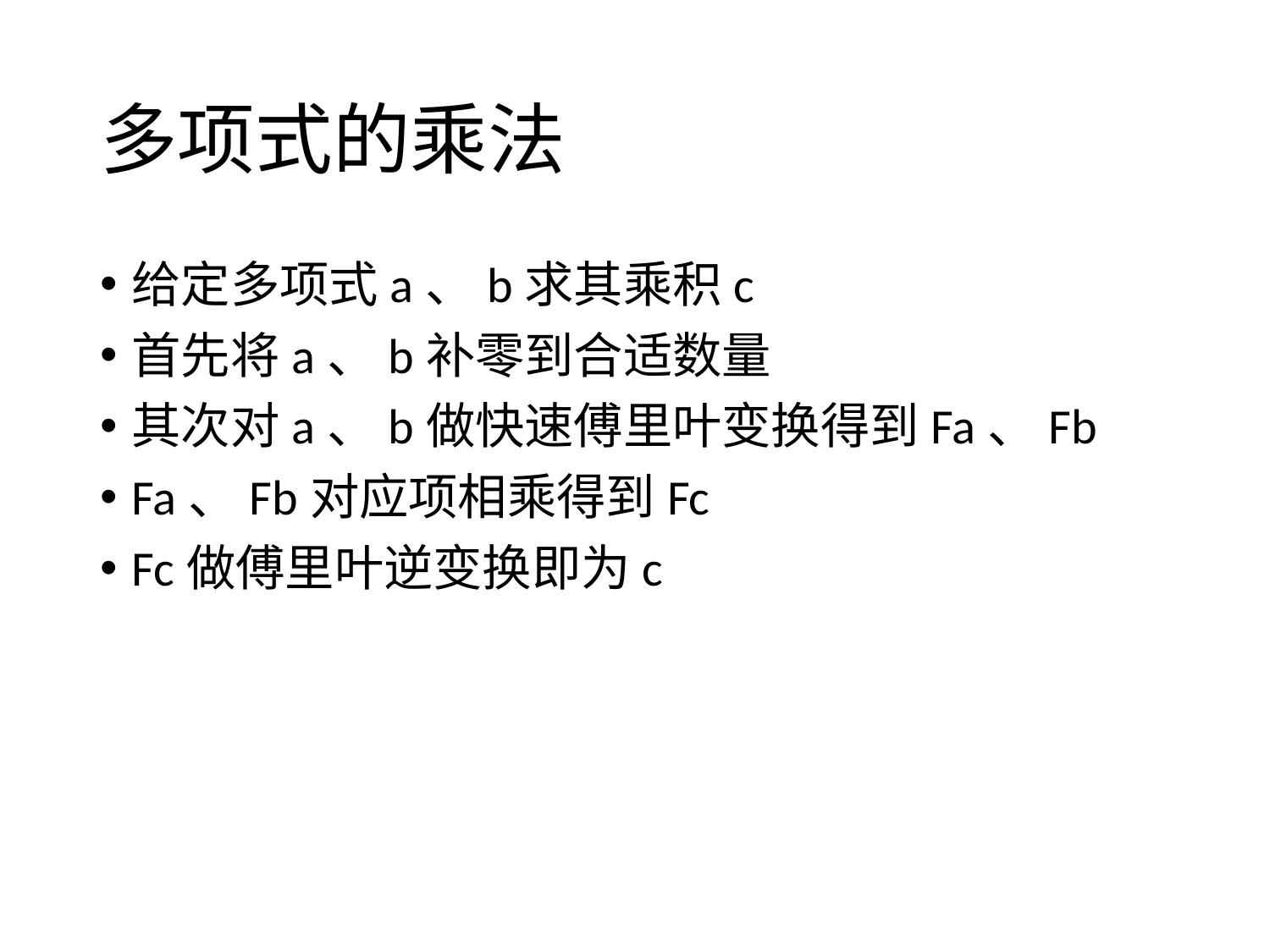

# 多项式的乘法
给定多项式a、b求其乘积c
首先将a、b补零到合适数量
其次对a、b做快速傅里叶变换得到Fa、Fb
Fa、Fb对应项相乘得到Fc
Fc做傅里叶逆变换即为c